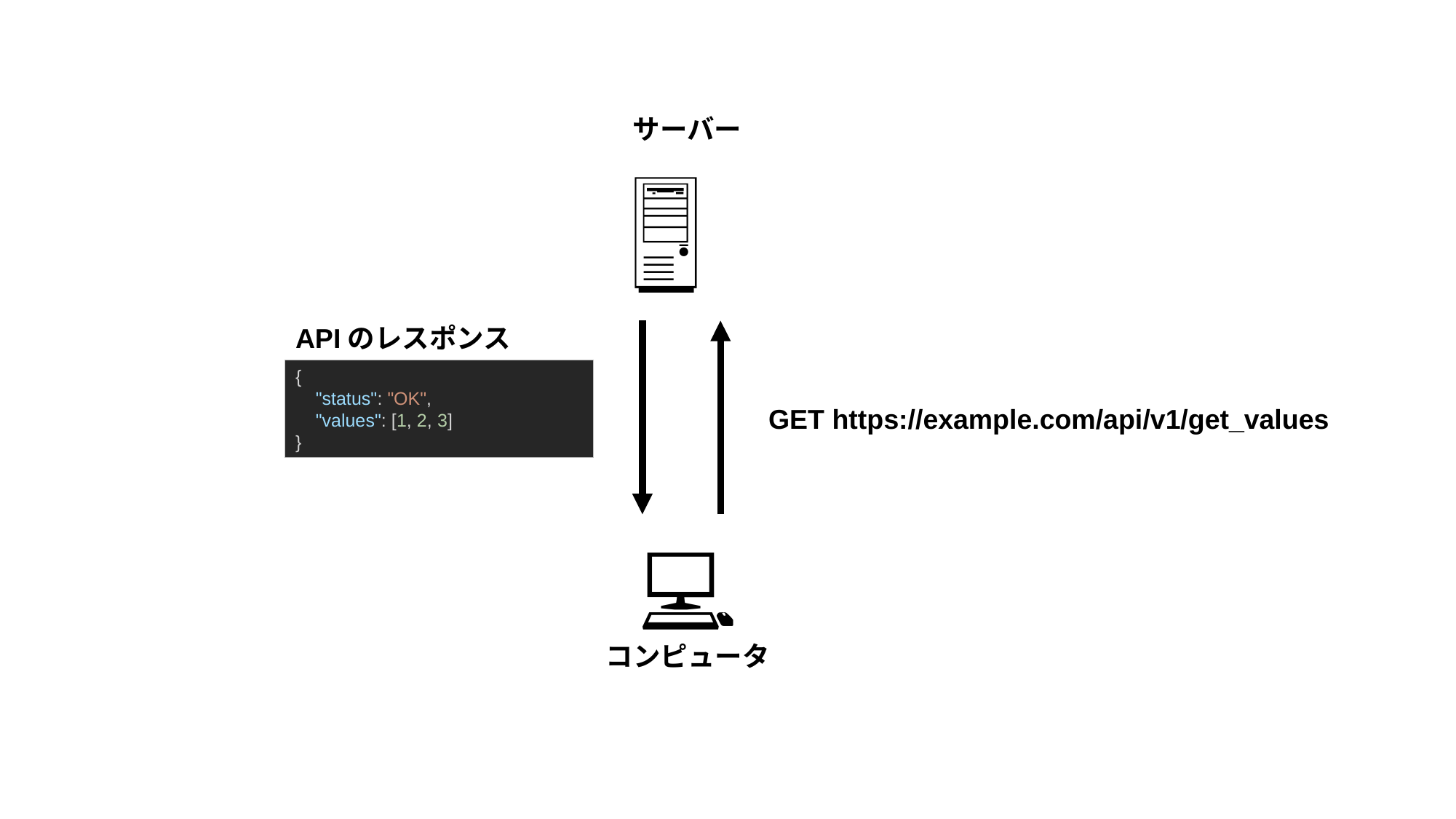

サーバー
🖥
APIのレスポンス
{
    "status": "OK",
    "values": [1, 2, 3]
}
GET https://example.com/api/v1/get_values
💻
コンピュータ